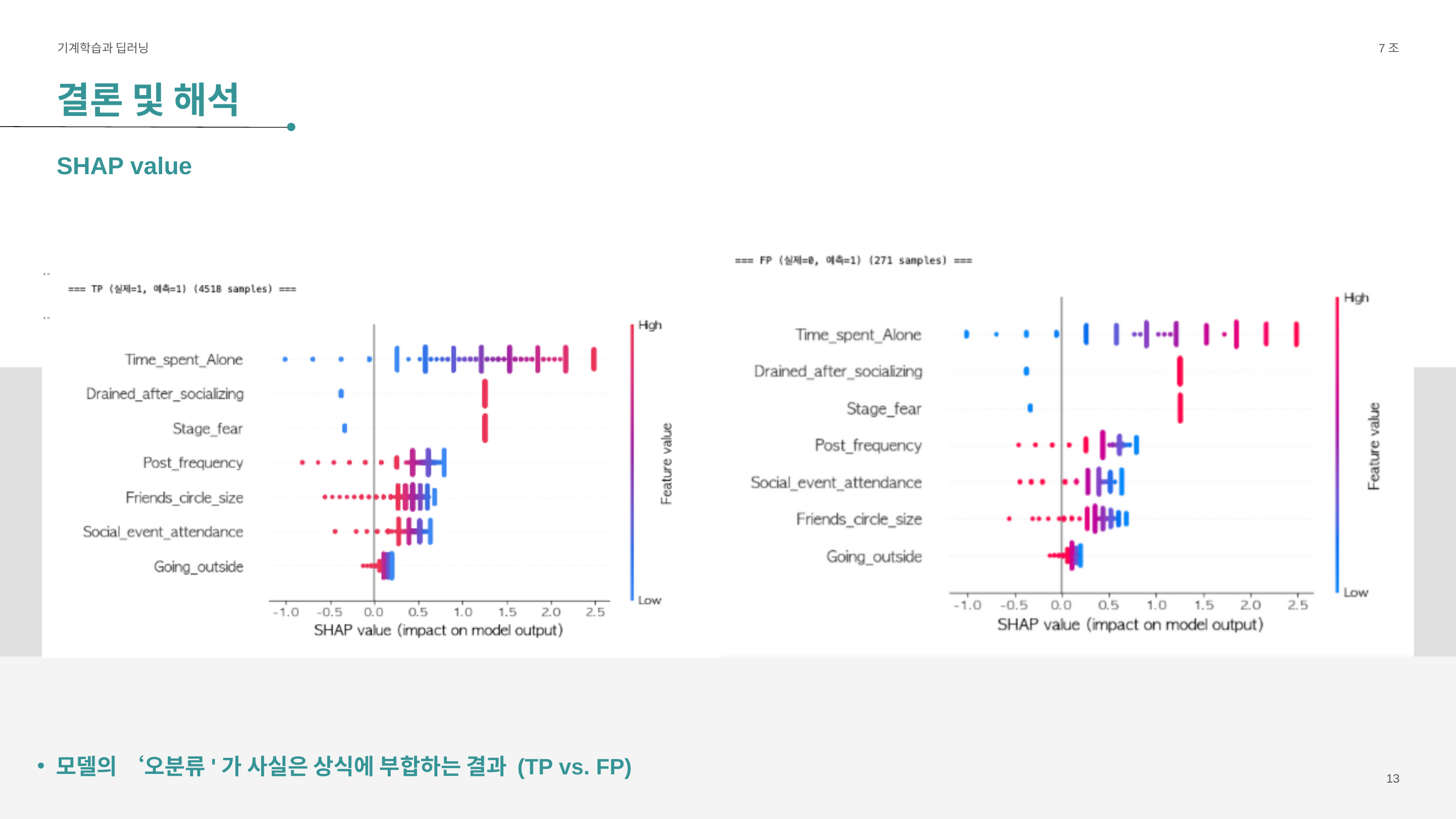

기계학습과 딥러닝
7조
결론 및 해석

SHAP value

모델의 ‘오분류'가 사실은 상식에 부합하는 결과 (TP vs. FP)
13